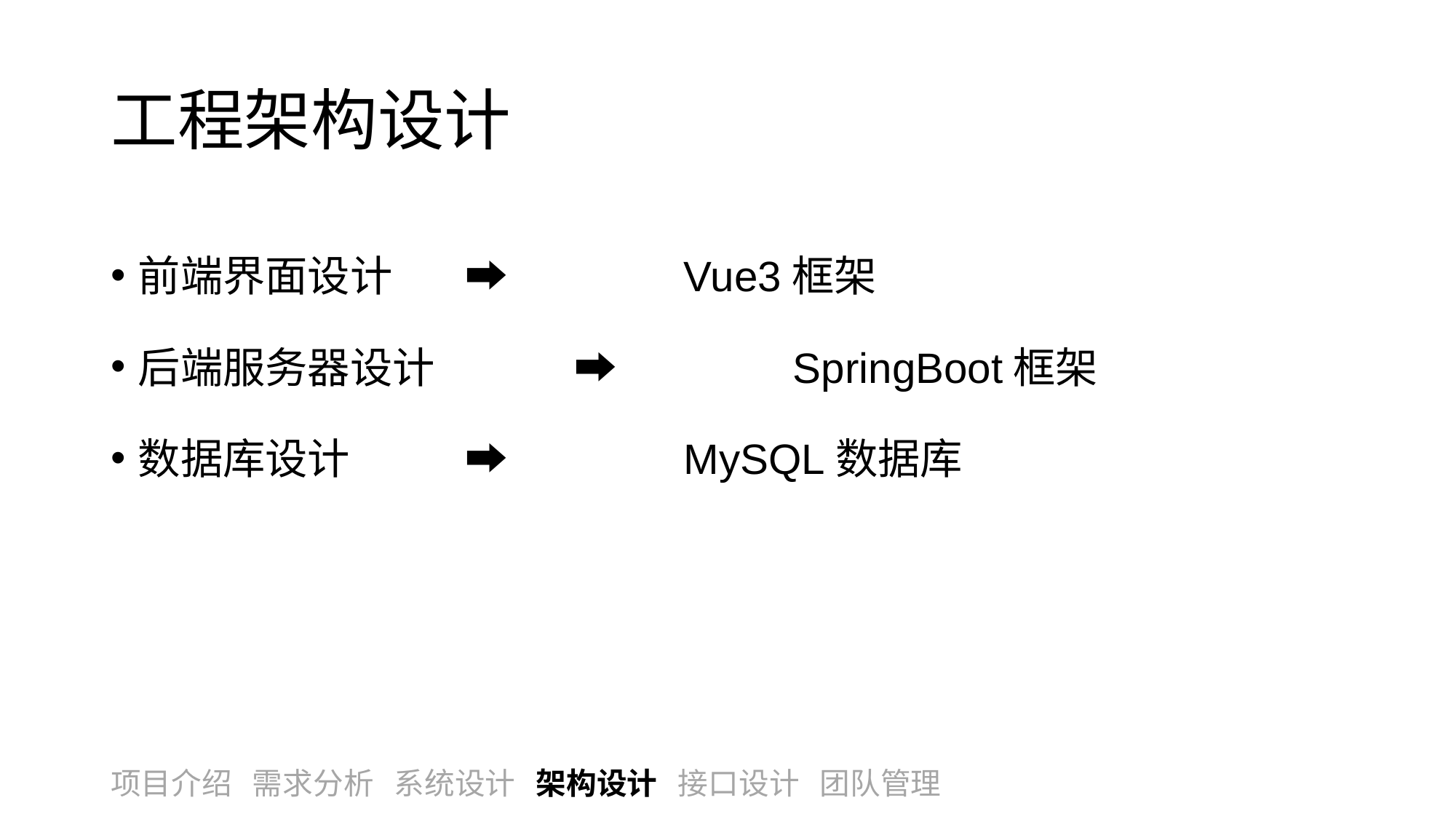

# 工程架构设计
前端界面设计     	➡️		Vue3框架
后端服务器设计		➡️		SpringBoot框架
数据库设计		➡️		MySQL数据库